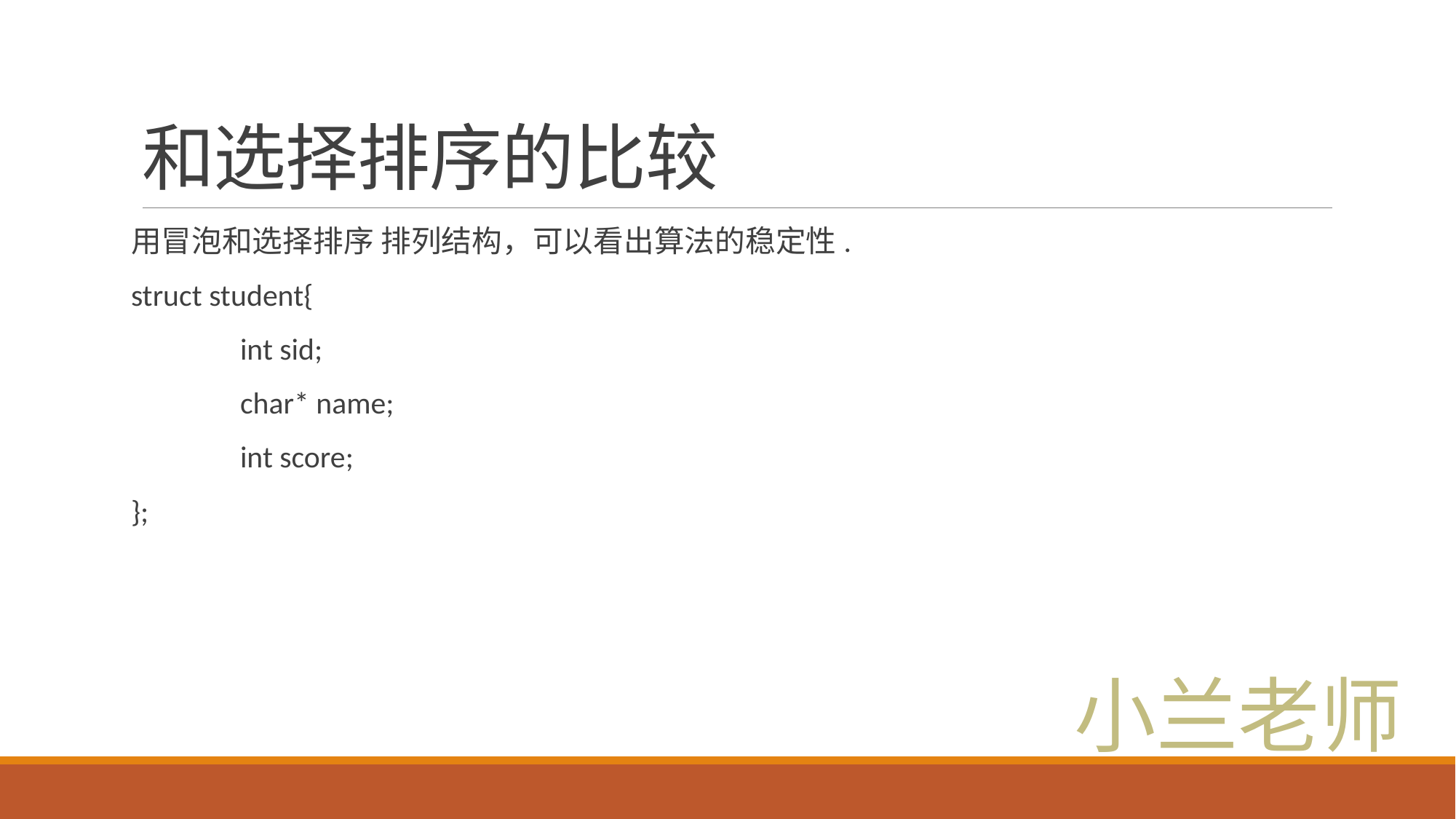

# 和选择排序的比较
用冒泡和选择排序 排列结构，可以看出算法的稳定性.
struct student{
	int sid;
	char* name;
	int score;
};